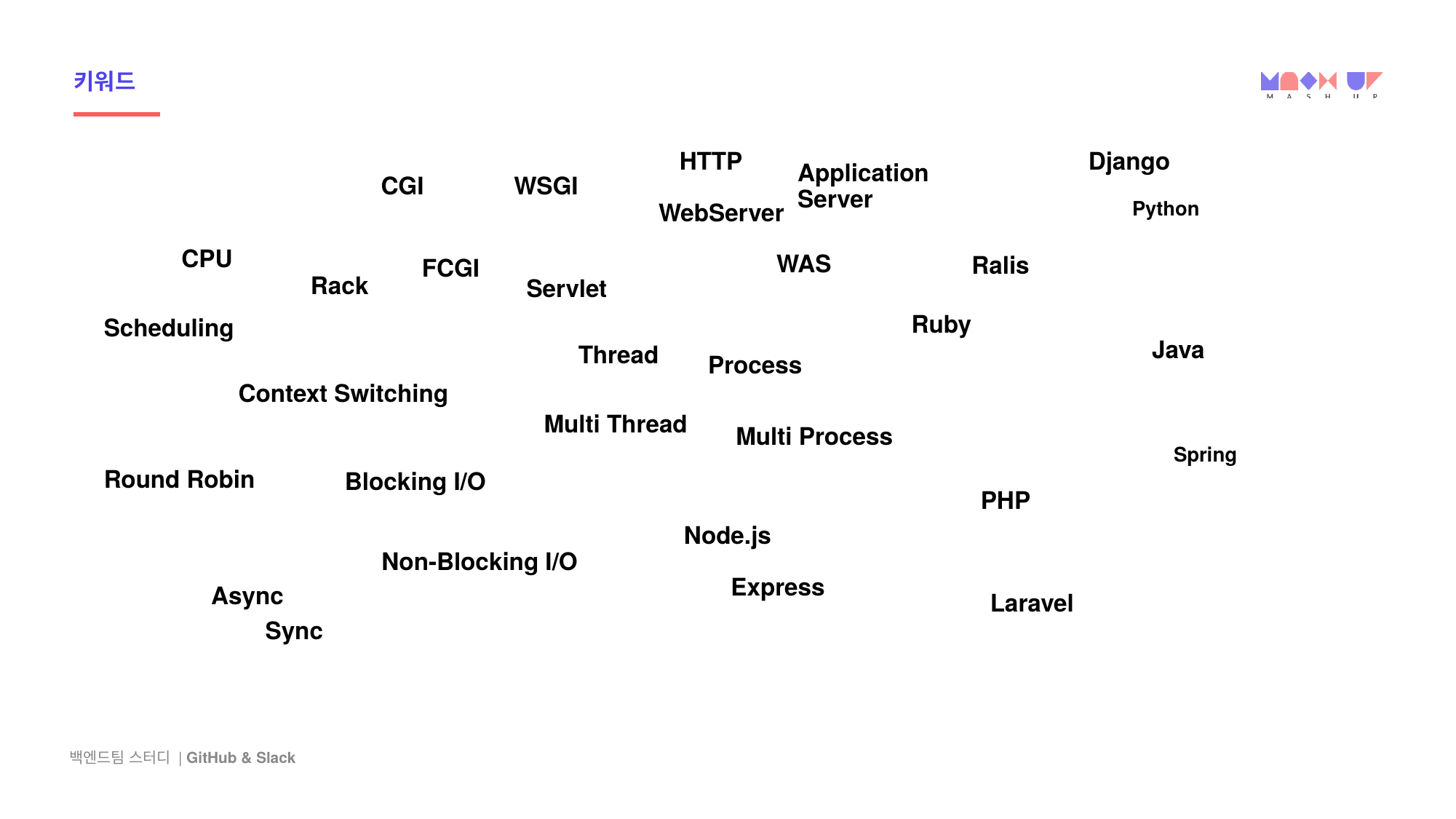

# 키워드
HTTP
Django
Application Server
CGI
WSGI
Python
WebServer
CPU
WAS
Ralis
FCGI
Rack
Servlet
Ruby
Scheduling
Java
Thread
Process
Context Switching
Multi Thread
Multi Process
Spring
Round Robin
Blocking I/O
PHP
Node.js
Non-Blocking I/O
Express
Async
Laravel
Sync
2